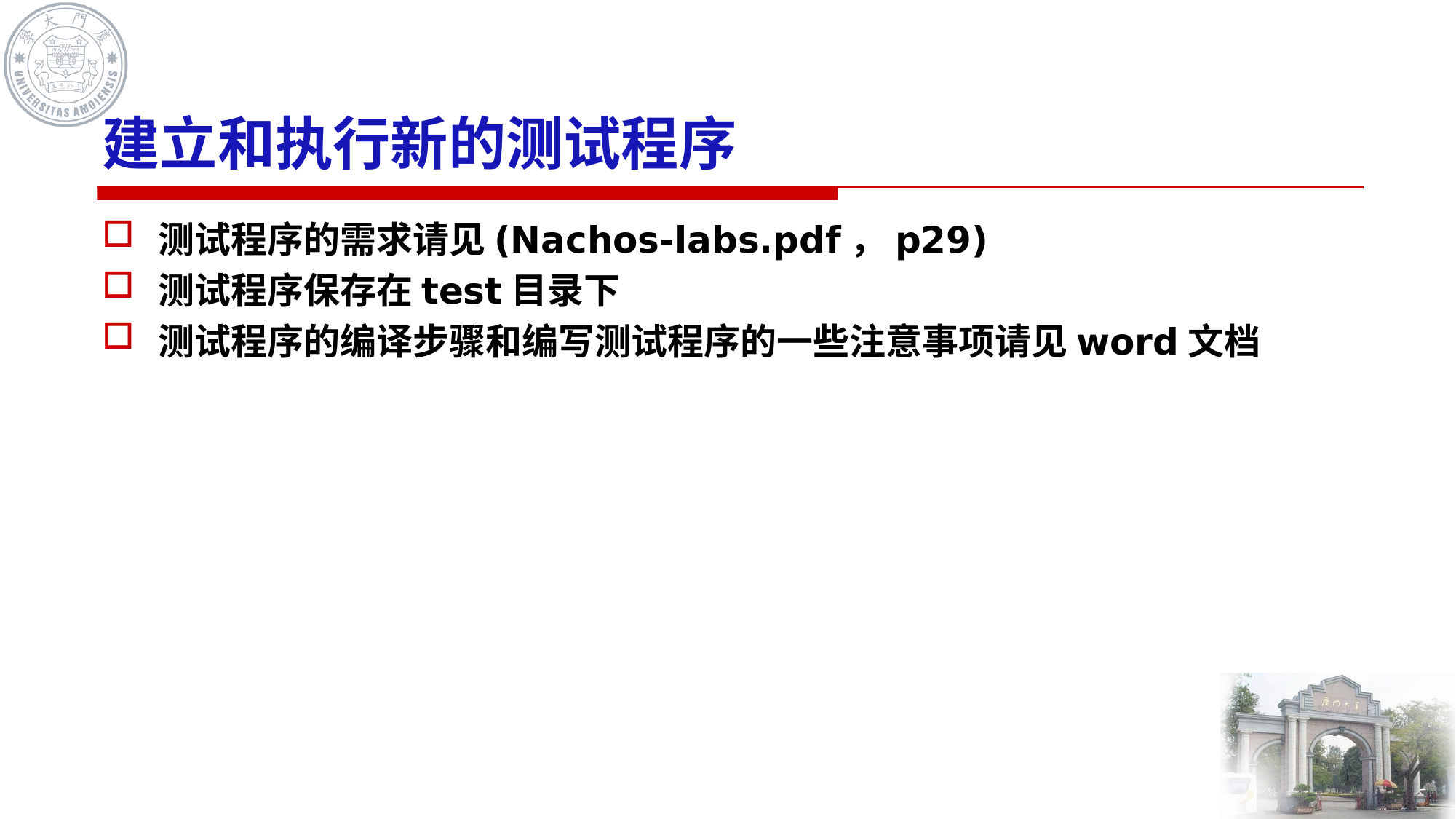

# 建立和执行新的测试程序
测试程序的需求请见(Nachos-labs.pdf，p29)
测试程序保存在test目录下
测试程序的编译步骤和编写测试程序的一些注意事项请见word文档